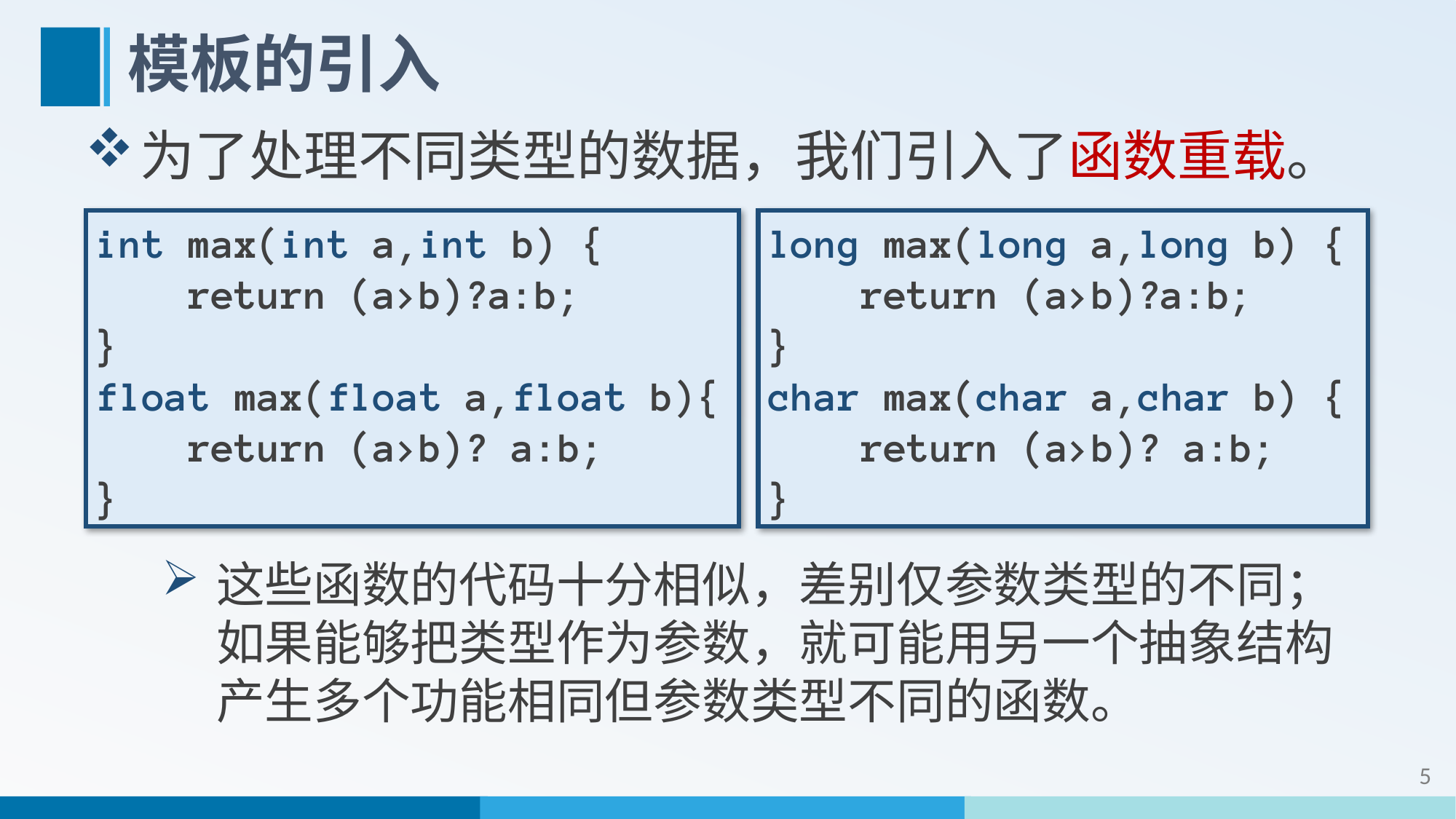

# 模板的引入
为了处理不同类型的数据，我们引入了函数重载。
int max(int a,int b) {
    return (a>b)?a:b;
}
float max(float a,float b){
    return (a>b)? a:b;
}
long max(long a,long b) {
    return (a>b)?a:b;
}
char max(char a,char b) {
    return (a>b)? a:b;
}
这些函数的代码十分相似，差别仅参数类型的不同；如果能够把类型作为参数，就可能用另一个抽象结构产生多个功能相同但参数类型不同的函数。